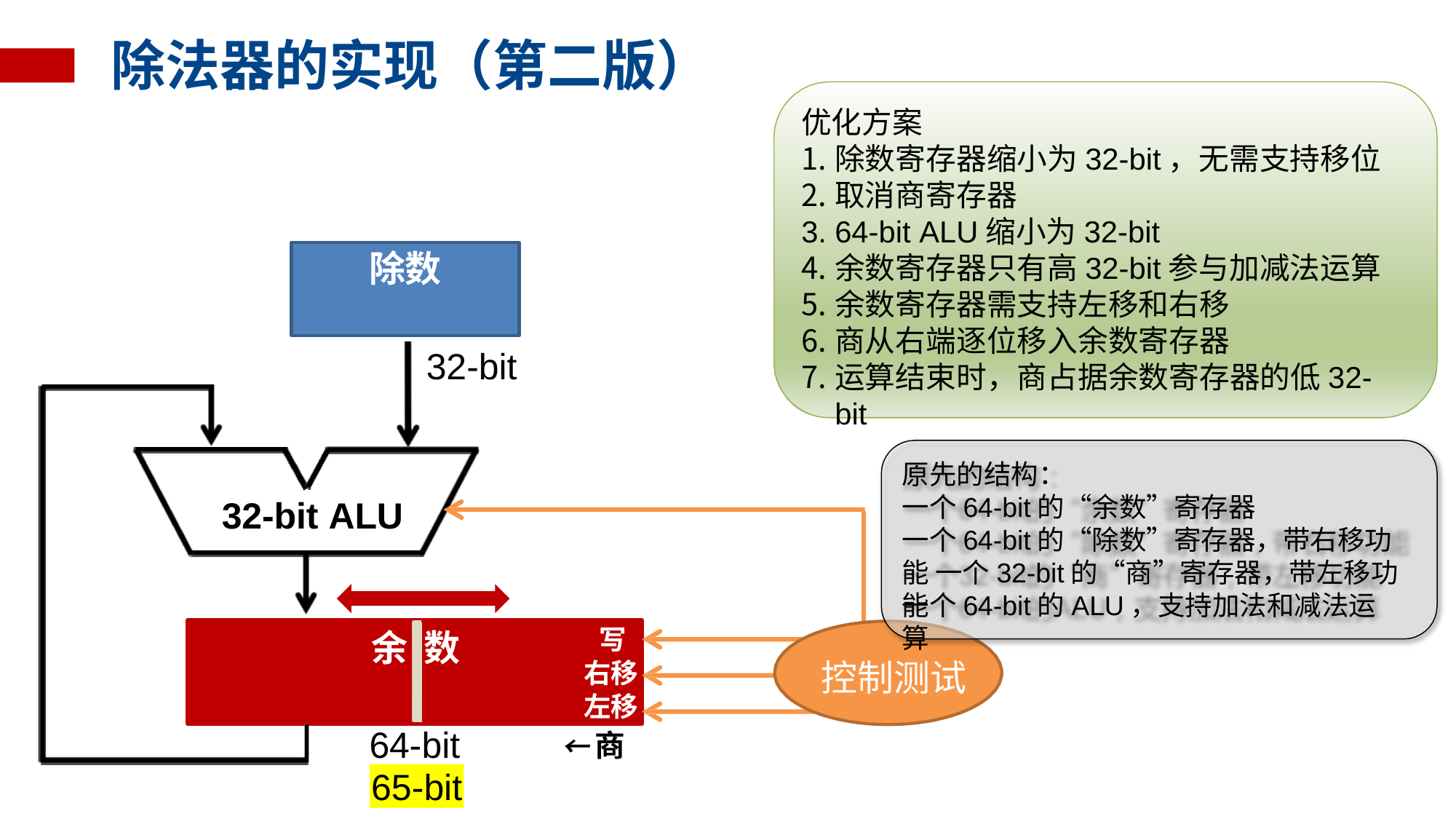

# 除法器的实现（第二版）

优化方案
除数寄存器缩小为32-bit，无需支持移位
取消商寄存器
64-bit ALU缩小为32-bit
余数寄存器只有高32-bit参与加减法运算
余数寄存器需支持左移和右移
商从右端逐位移入余数寄存器
运算结束时，商占据余数寄存器的低32-bit
除数

32-bit

原先的结构：
一个64-bit的“余数”寄存器
一个64-bit的“除数”寄存器，带右移功能 一个32-bit的“商”寄存器，带左移功能
32-bit ALU

一个64-bit的ALU，支持加法和减法运算

写   右移
左移
余  数

控制测试

64-bit
←商
65-bit